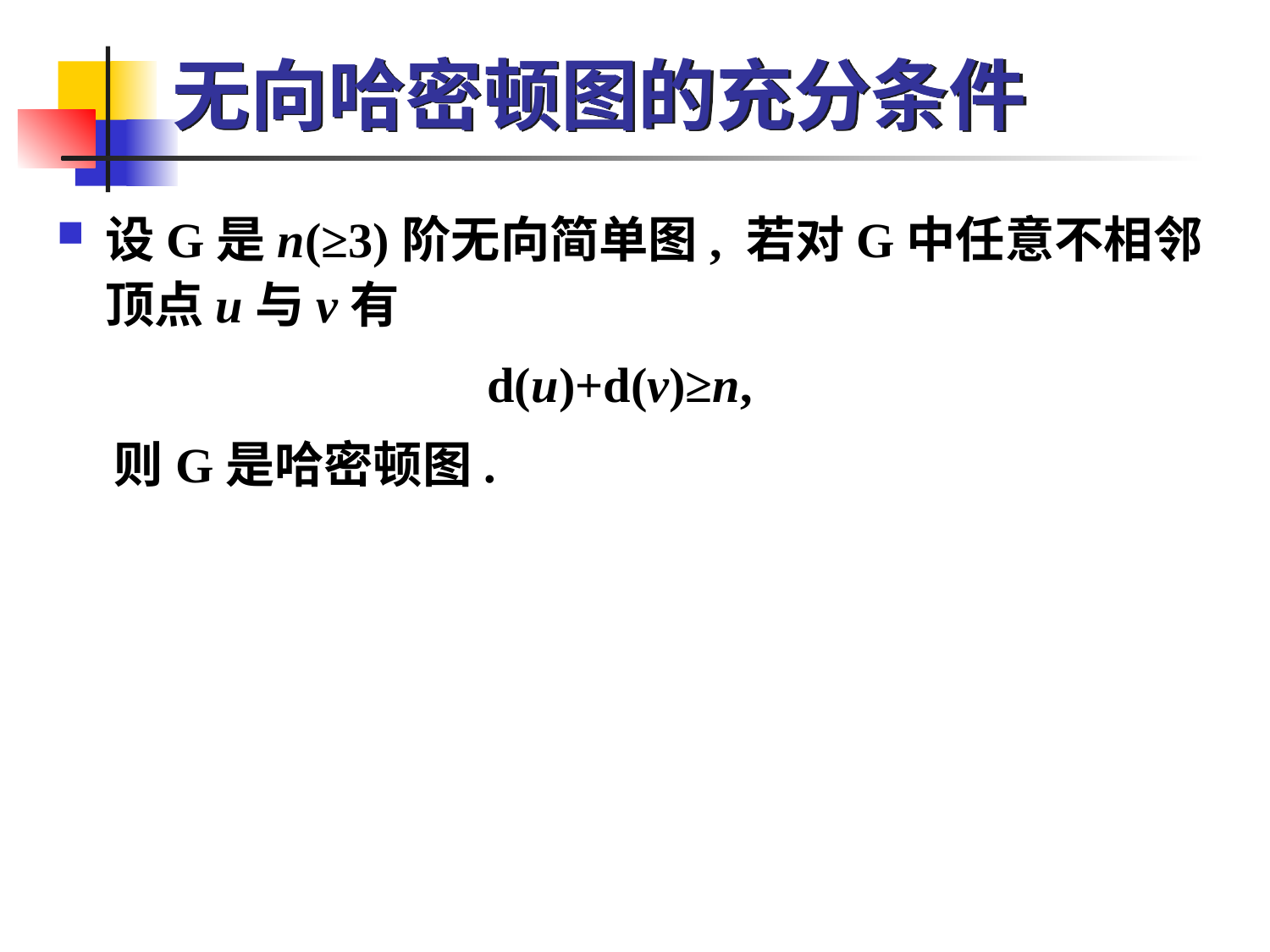

# 无向哈密顿图的充分条件
设G是n(≥3)阶无向简单图, 若对G中任意不相邻顶点u与v有
                                   d(u)+d(v)≥n,
    则G是哈密顿图.